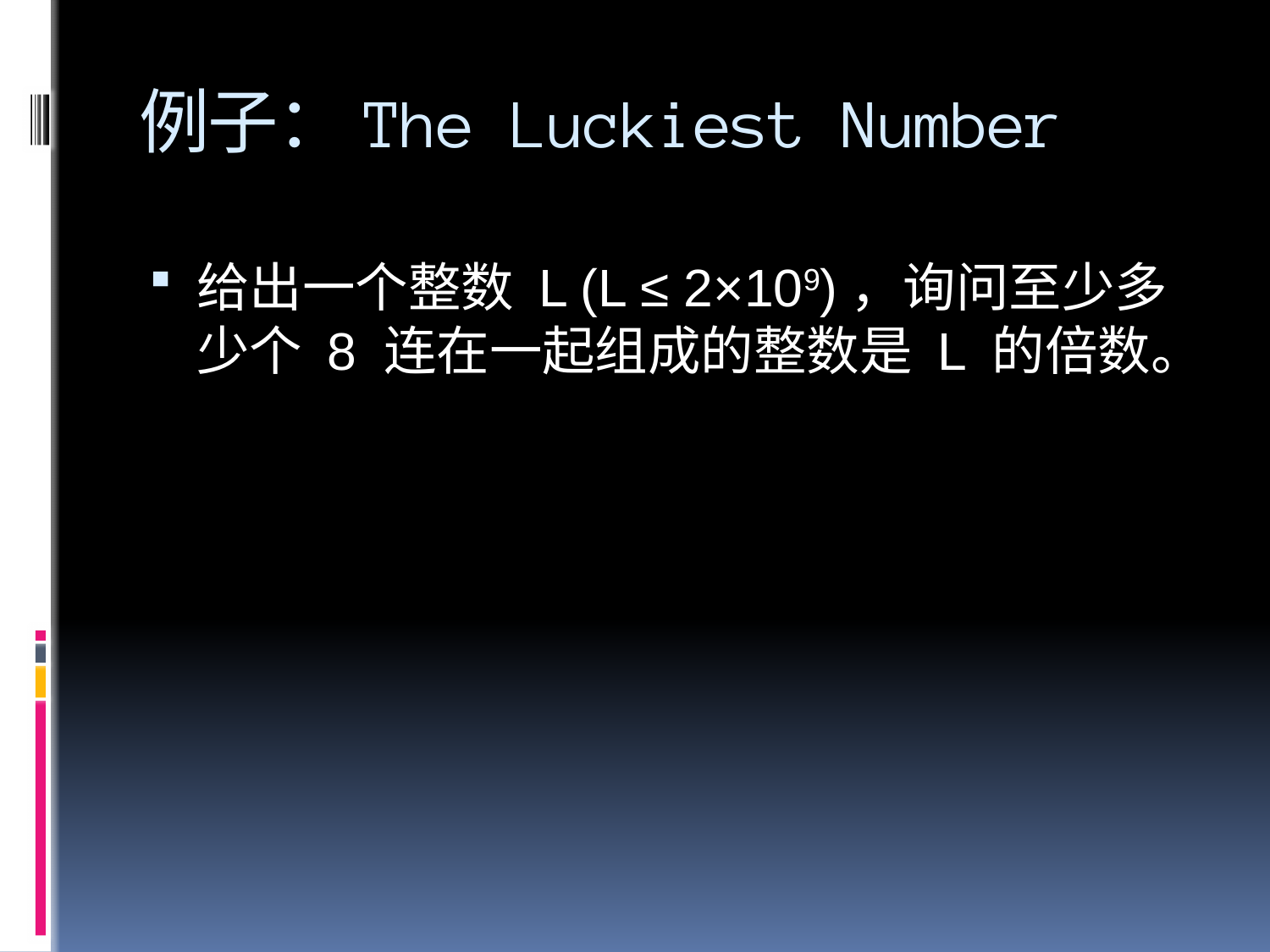

# 例子：The Luckiest Number
给出一个整数 L (L ≤ 2×109)，询问至少多少个 8 连在一起组成的整数是 L 的倍数。